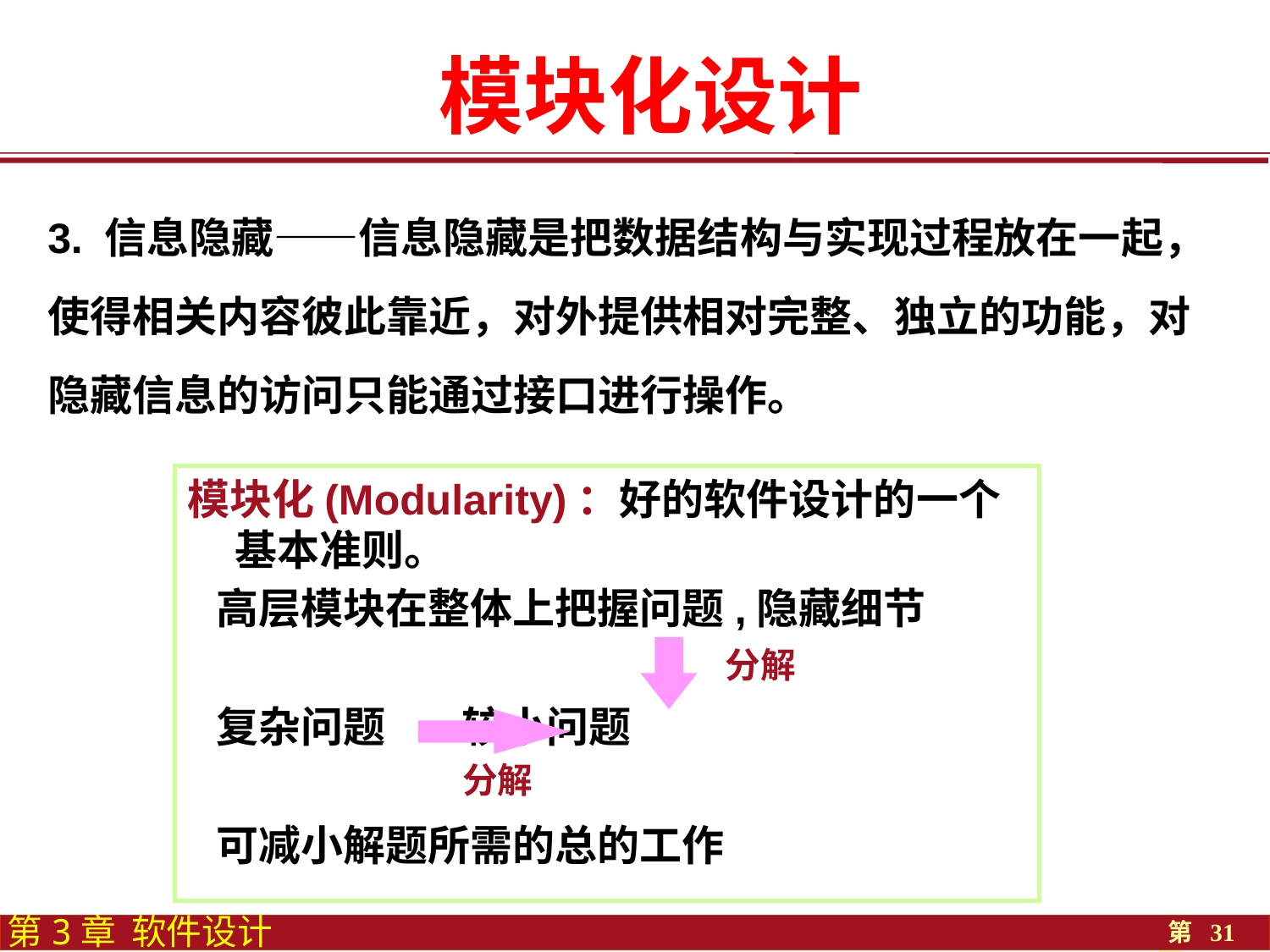

模块化设计
# 3. 信息隐藏——信息隐藏是把数据结构与实现过程放在一起，使得相关内容彼此靠近，对外提供相对完整、独立的功能，对隐藏信息的访问只能通过接口进行操作。
模块化(Modularity)：好的软件设计的一个基本准则。
  高层模块在整体上把握问题,隐藏细节

  复杂问题        较小问题

  可减小解题所需的总的工作
分解

分解